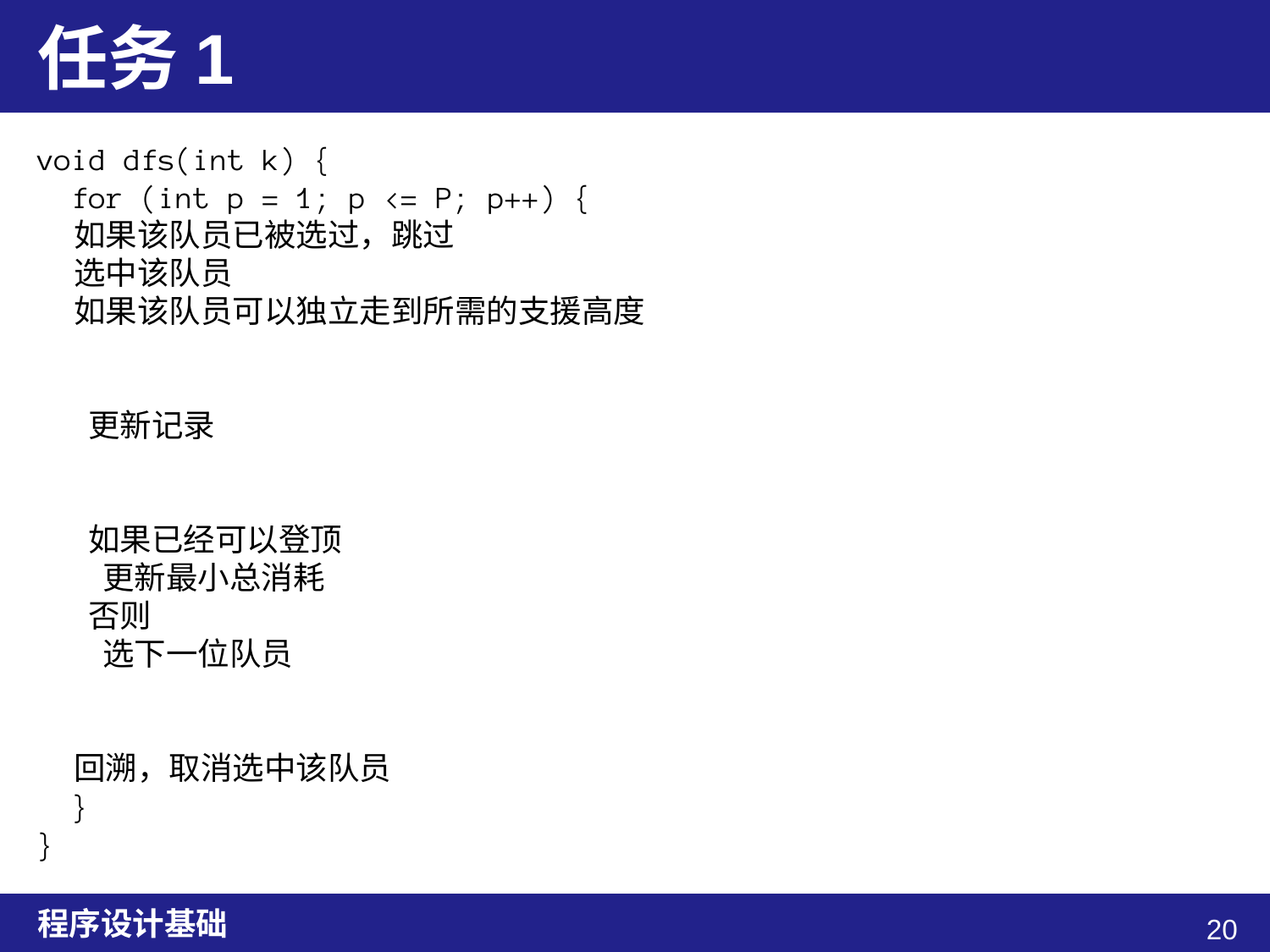

# 任务1
void dfs(int k) {
  for (int p = 1; p <= P; p++) {
    如果该队员已被选过，跳过
    选中该队员
    如果该队员可以独立走到所需的支援高度

      更新记录

      如果已经可以登顶
        更新最小总消耗
      否则
        选下一位队员

    回溯，取消选中该队员
  }
}